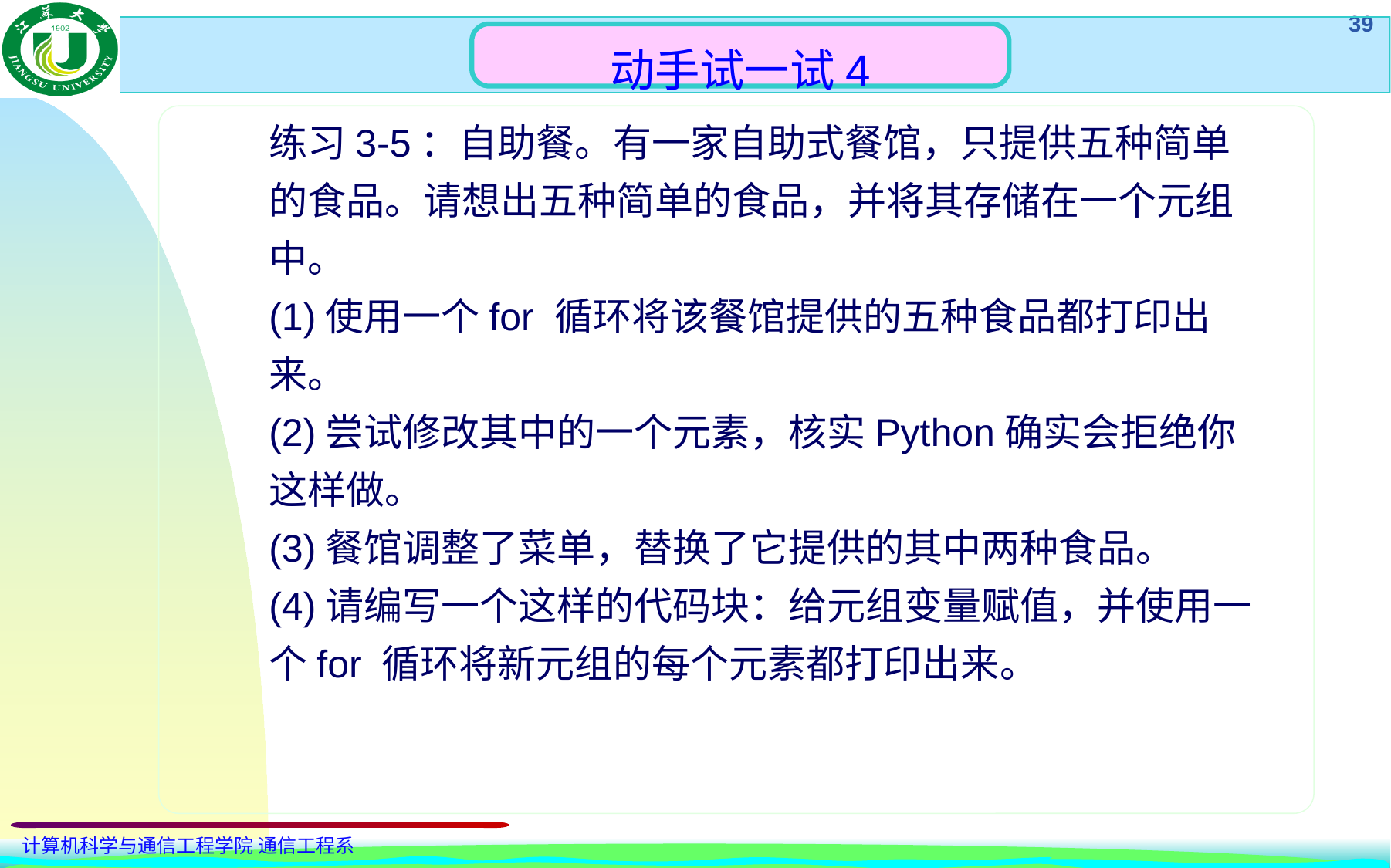

动手试一试4
练习3-5：自助餐。有一家自助式餐馆，只提供五种简单的食品。请想出五种简单的食品，并将其存储在一个元组中。
(1)使用一个for 循环将该餐馆提供的五种食品都打印出来。
(2)尝试修改其中的一个元素，核实Python确实会拒绝你这样做。
(3)餐馆调整了菜单，替换了它提供的其中两种食品。
(4)请编写一个这样的代码块：给元组变量赋值，并使用一个for 循环将新元组的每个元素都打印出来。